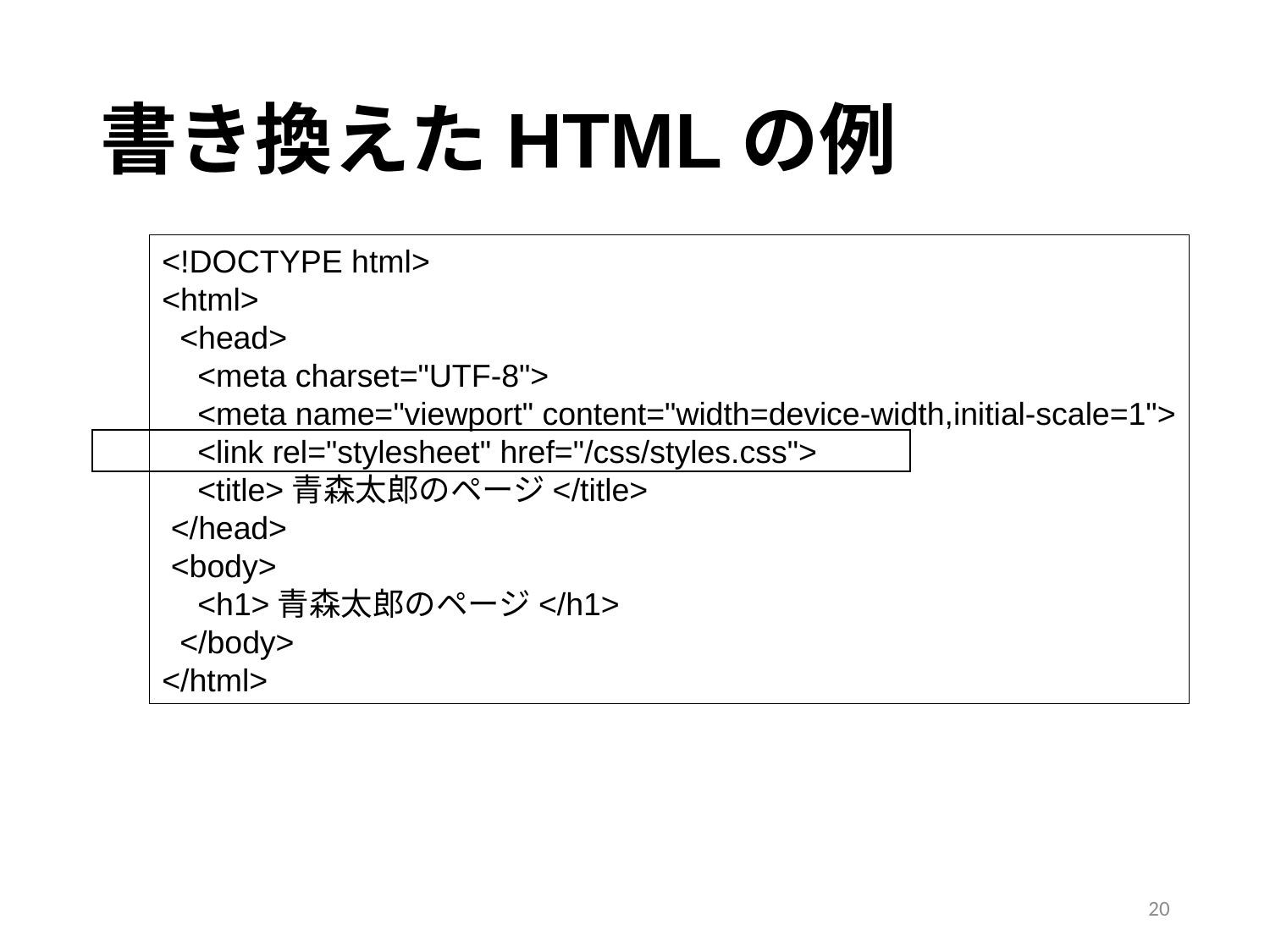

# 書き換えたHTMLの例
<!DOCTYPE html>
<html>
  <head>
    <meta charset="UTF-8">
    <meta name="viewport" content="width=device-width,initial-scale=1">
    <link rel="stylesheet" href="/css/styles.css">
    <title>青森太郎のページ</title>
 </head>
 <body>
    <h1>青森太郎のページ</h1>
  </body>
</html>

20